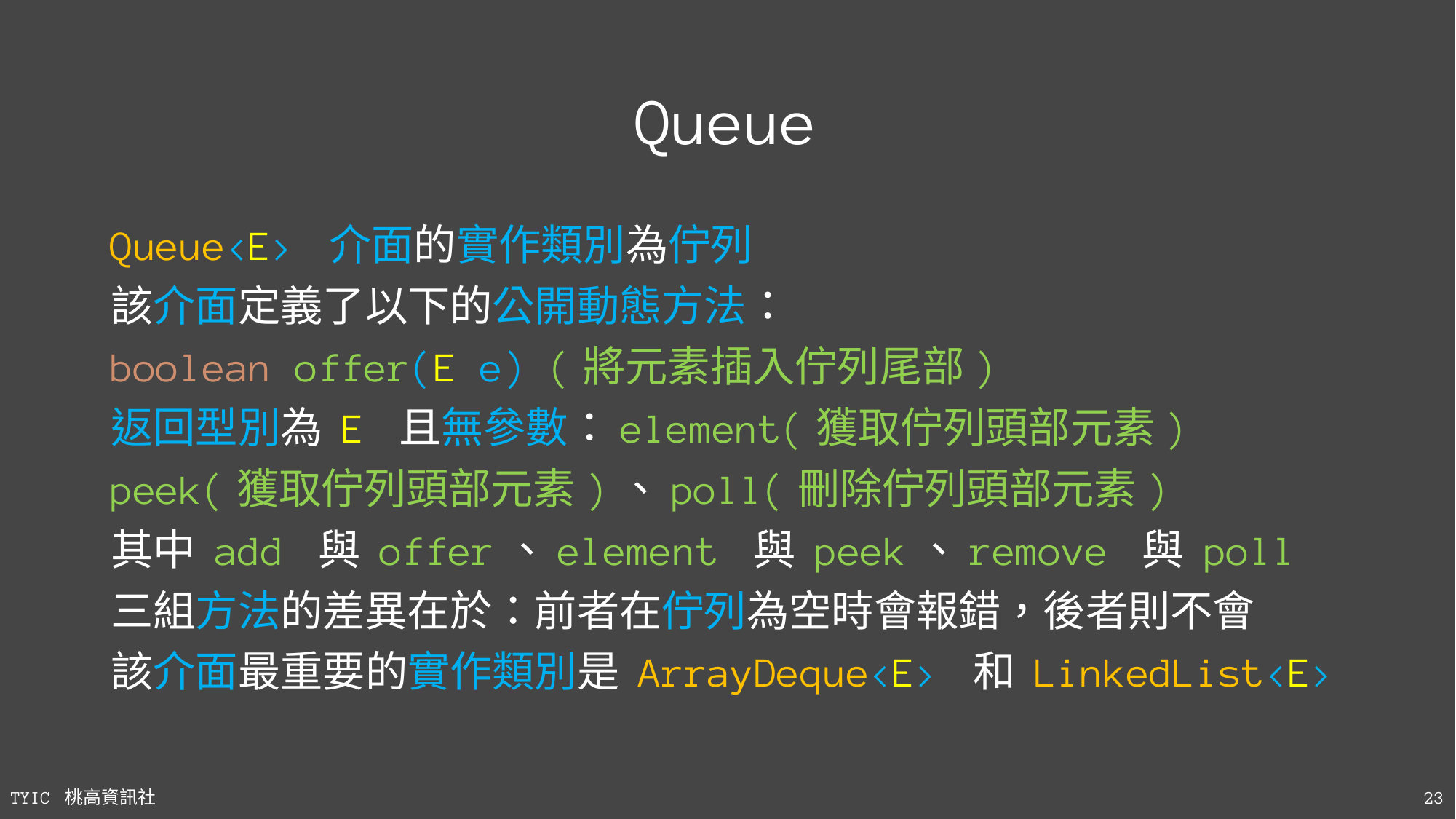

# Queue
Queue<E> 介面的實作類別為佇列
該介面定義了以下的公開動態方法：
boolean offer(E e) (將元素插入佇列尾部)
返回型別為 E 且無參數：element(獲取佇列頭部元素)
peek(獲取佇列頭部元素)、poll(刪除佇列頭部元素)
其中 add 與 offer、element 與 peek、remove 與 poll
三組方法的差異在於：前者在佇列為空時會報錯，後者則不會
該介面最重要的實作類別是 ArrayDeque<E> 和 LinkedList<E>